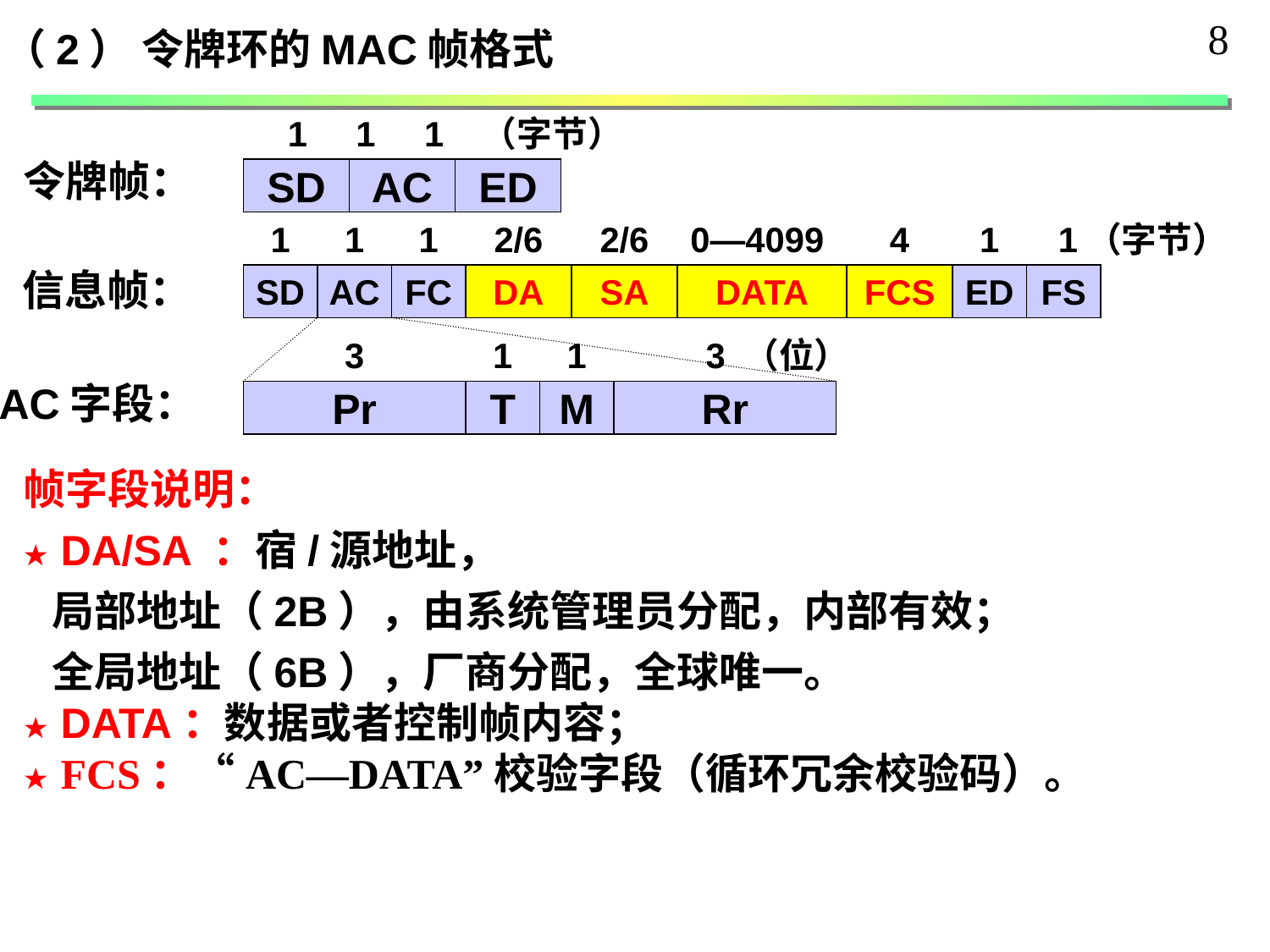

8
（2） 令牌环的MAC帧格式

1     1     1   （字节）
令牌帧：
SD
AC
ED
1
1
1
2/6
2/6
0—4099
4
1
1（字节）
信息帧：
SD
AC
FC
DA
SA
DATA
FCS
ED
FS

3
1
1
Pr
T
M
Rr
3 （位）
AC字段：
帧字段说明：
★ DA/SA ：宿/源地址，
  局部地址（2B），由系统管理员分配，内部有效；
  全局地址（6B），厂商分配，全球唯一。
★ DATA：数据或者控制帧内容；
★ FCS：“AC—DATA”校验字段（循环冗余校验码）。